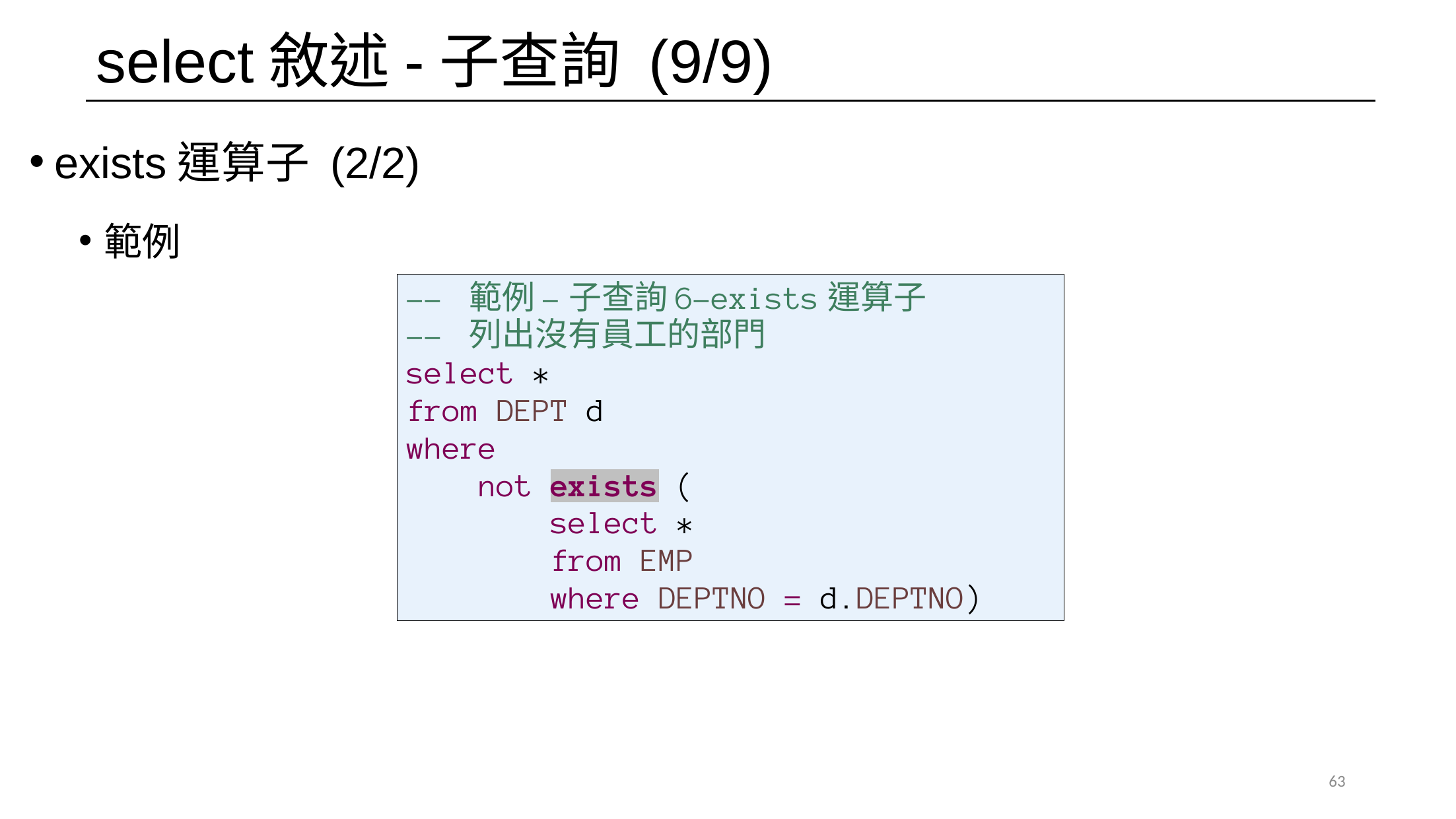

# select敘述-子查詢 (9/9)
exists運算子 (2/2)
範例

-- 範例-子查詢6-exists運算子
-- 列出沒有員工的部門
select *
from DEPT d
where
    not exists (
        select *
        from EMP
        where DEPTNO = d.DEPTNO)
63